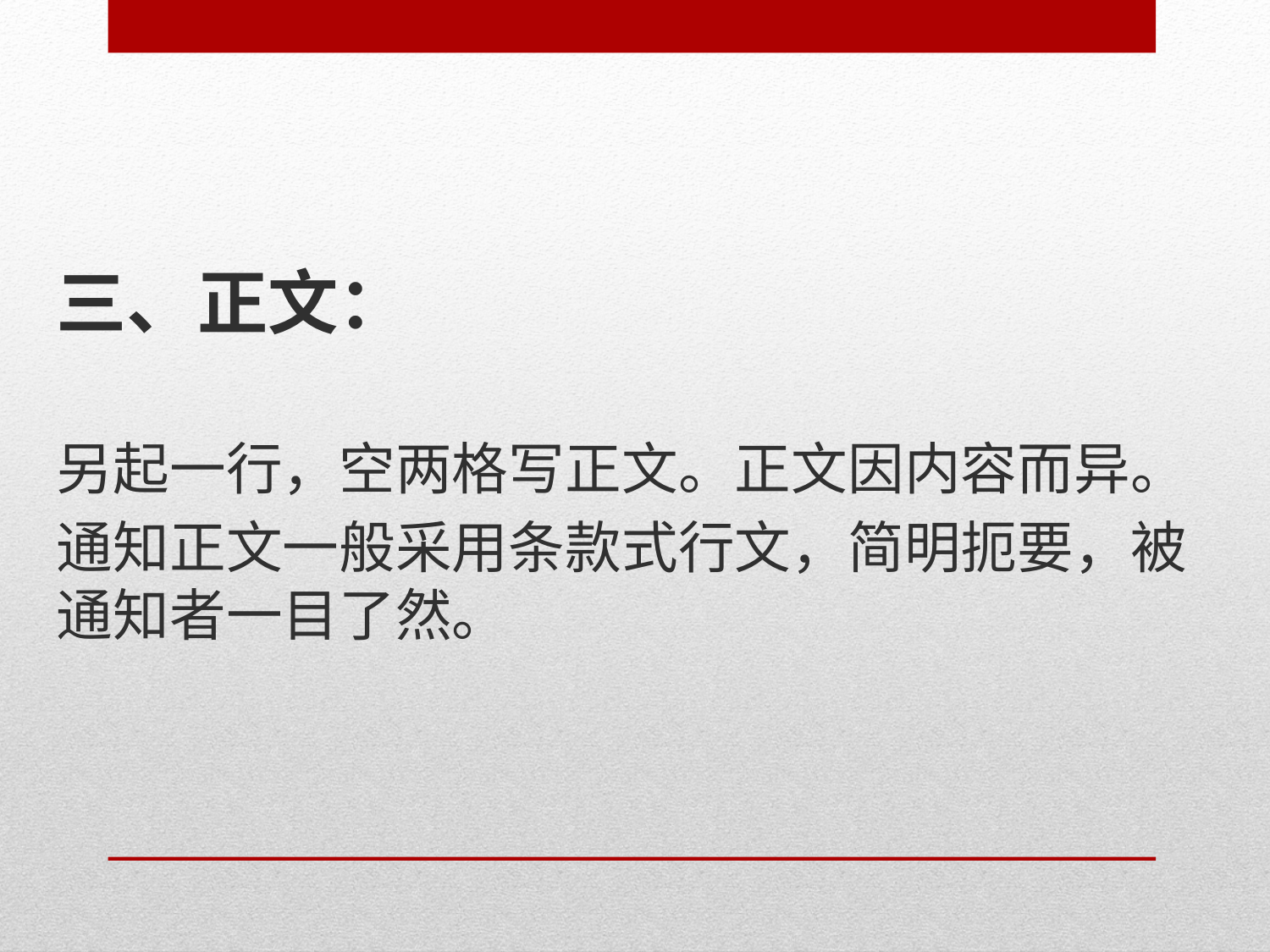

三、正文：

另起一行，空两格写正文。正文因内容而异。
通知正文一般采用条款式行文，简明扼要，被通知者一目了然。